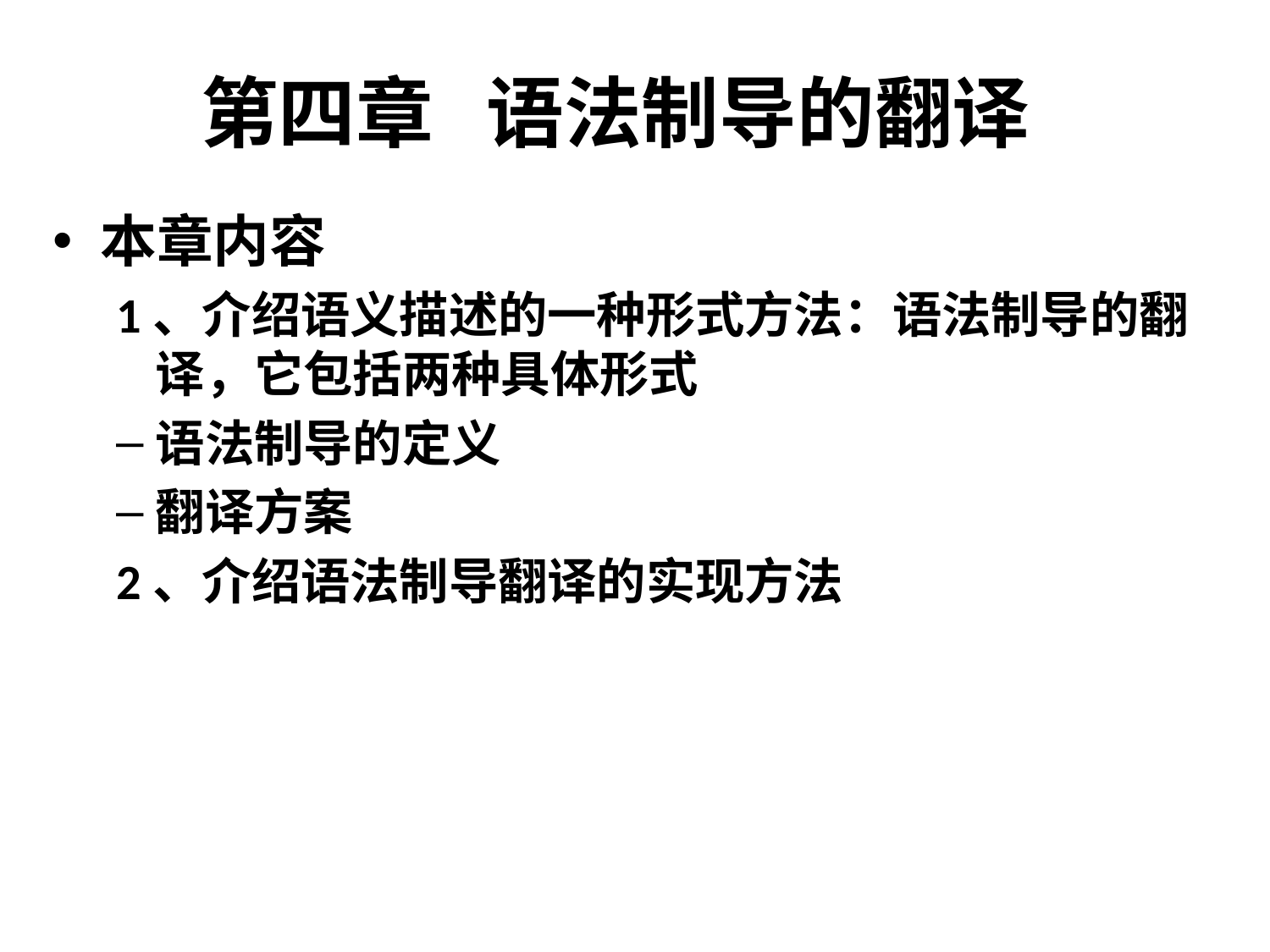

# 第四章   语法制导的翻译
本章内容
1、介绍语义描述的一种形式方法：语法制导的翻译，它包括两种具体形式
语法制导的定义
翻译方案
2、介绍语法制导翻译的实现方法